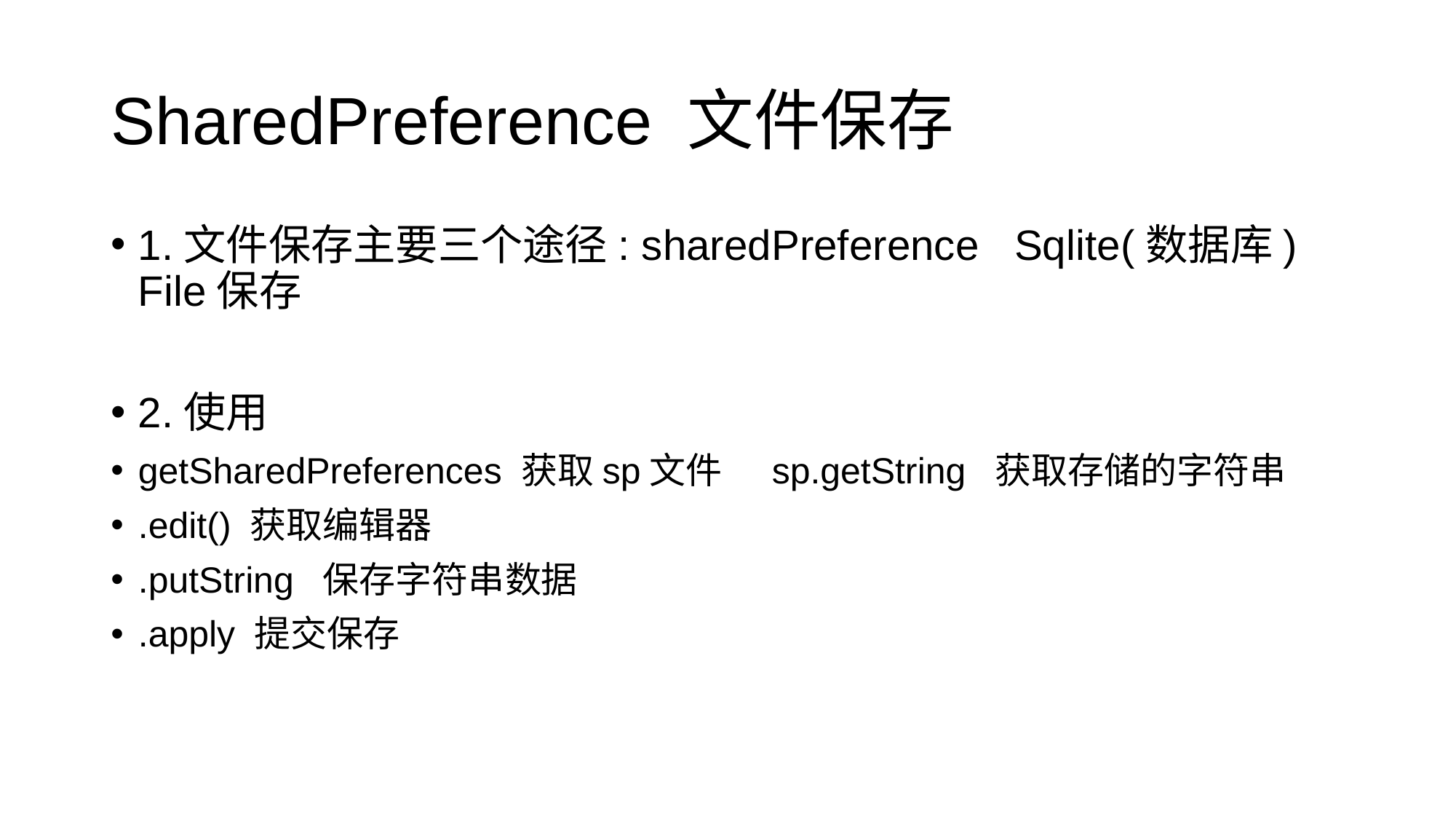

# SharedPreference 文件保存
1.文件保存主要三个途径: sharedPreference   Sqlite(数据库)   File保存

2.使用
getSharedPreferences 获取sp文件     sp.getString  获取存储的字符串
.edit() 获取编辑器
.putString  保存字符串数据
.apply 提交保存